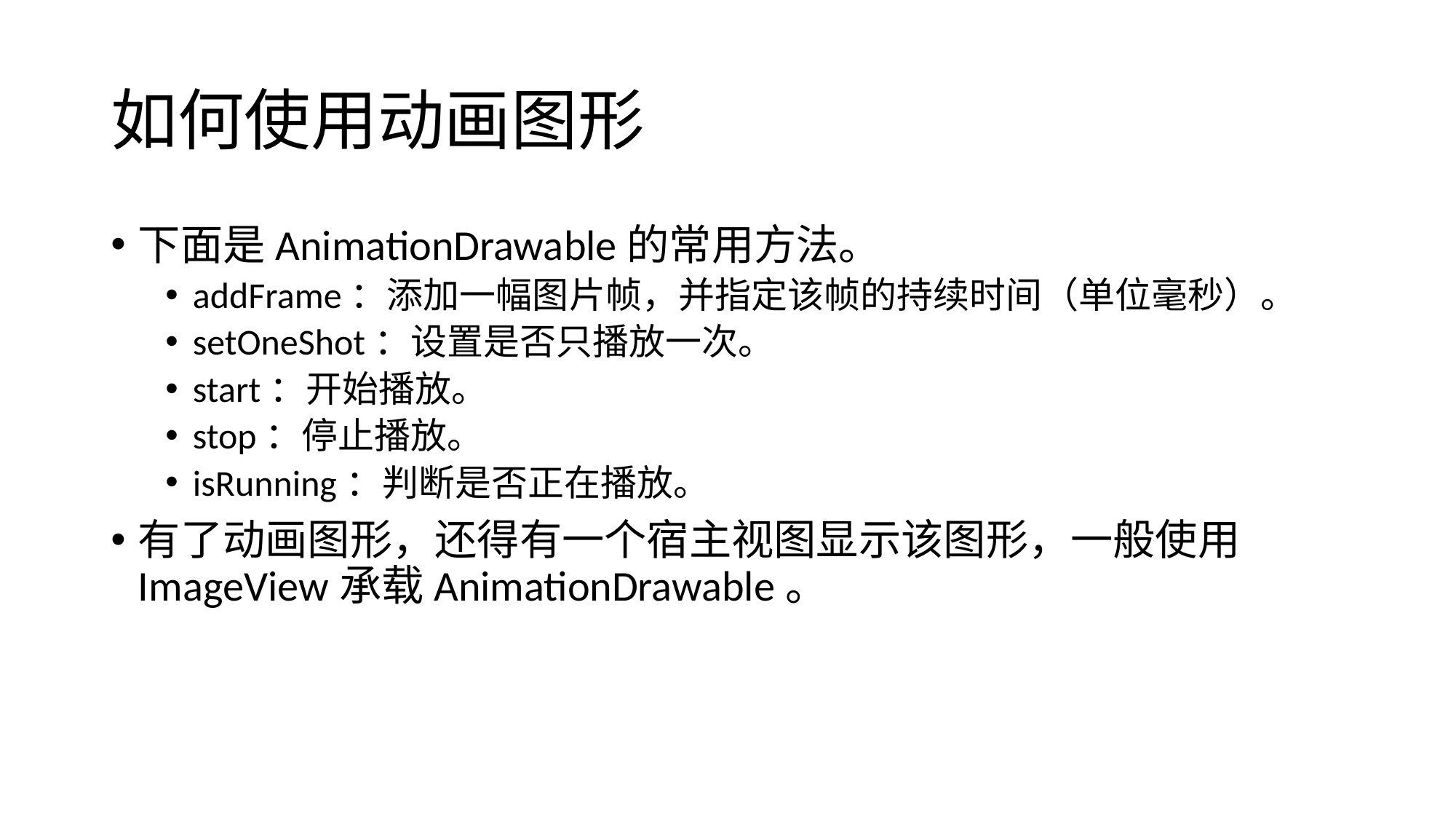

# 如何使用动画图形
下面是AnimationDrawable的常用方法。
addFrame：添加一幅图片帧，并指定该帧的持续时间（单位毫秒）。
setOneShot：设置是否只播放一次。
start：开始播放。
stop：停止播放。
isRunning：判断是否正在播放。
有了动画图形，还得有一个宿主视图显示该图形，一般使用ImageView承载AnimationDrawable。